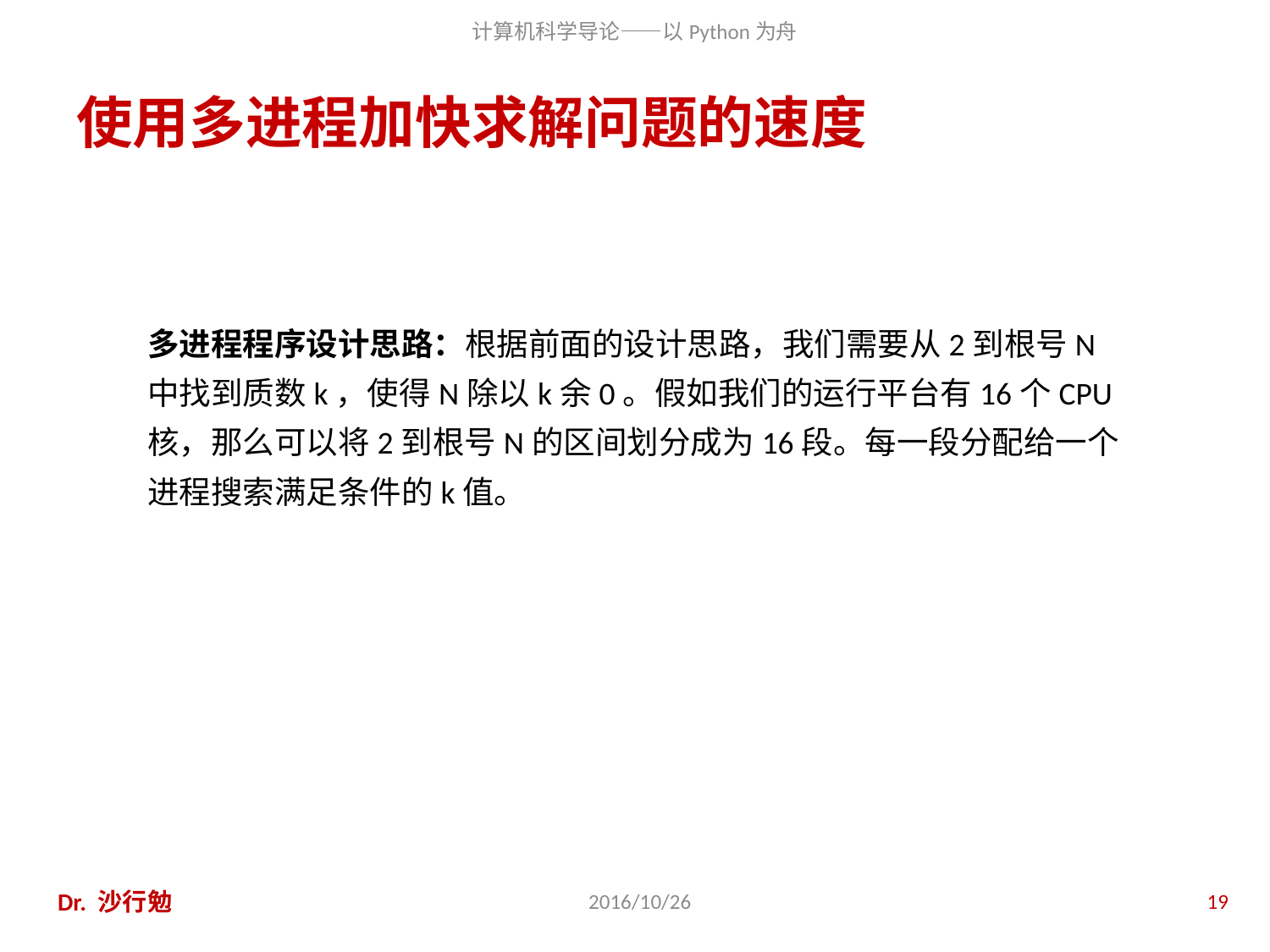

# 使用多进程加快求解问题的速度
多进程程序设计思路：根据前面的设计思路，我们需要从2到根号N中找到质数k，使得N除以k余0。假如我们的运行平台有16个CPU核，那么可以将2到根号N的区间划分成为16段。每一段分配给一个进程搜索满足条件的k值。
Dr. 沙行勉
2016/10/26
19